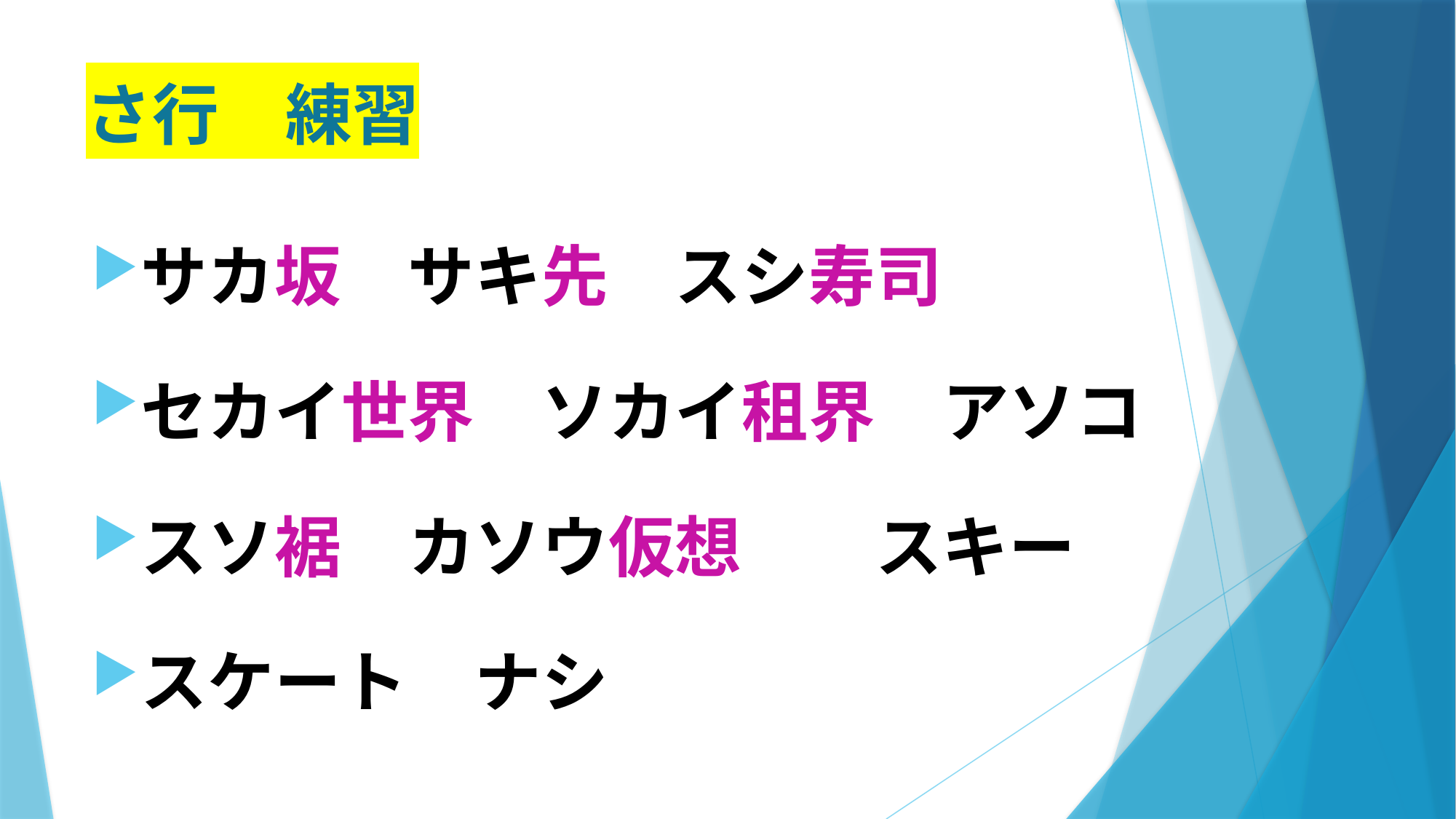

# さ行　練習
サカ坂　サキ先　スシ寿司
セカイ世界　ソカイ租界　アソコ
スソ裾　カソウ仮想　　スキー
スケート　ナシ